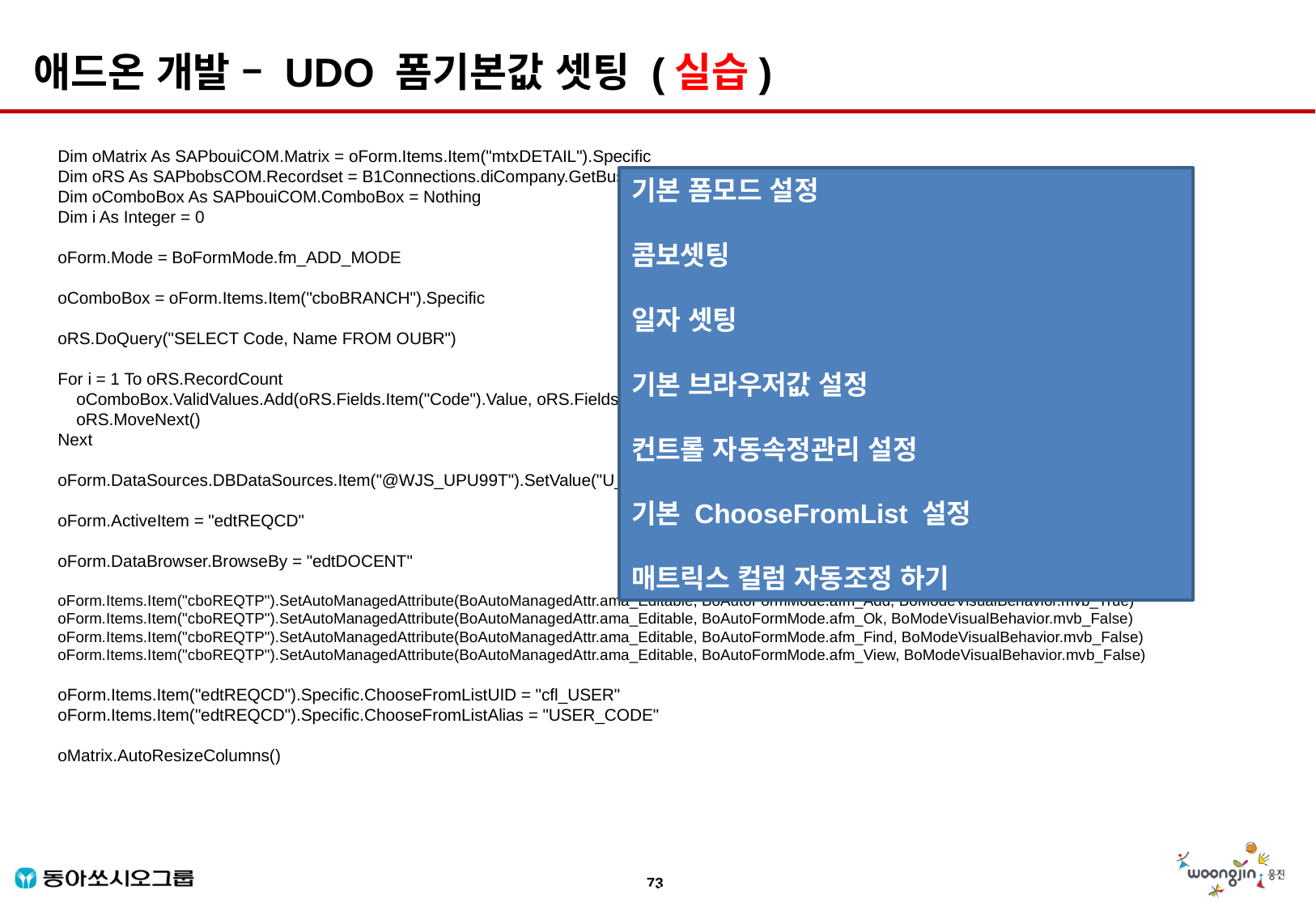

애드온 개발 – UDO 폼기본값 셋팅 (실습)
Dim oMatrix As SAPbouiCOM.Matrix = oForm.Items.Item("mtxDETAIL").Specific
Dim oRS As SAPbobsCOM.Recordset = B1Connections.diCompany.GetBusinessObject(SAPbobsCOM.BoObjectTypes.BoRecordset)
Dim oComboBox As SAPbouiCOM.ComboBox = Nothing
Dim i As Integer = 0

oForm.Mode = BoFormMode.fm_ADD_MODE

oComboBox = oForm.Items.Item("cboBRANCH").Specific

oRS.DoQuery("SELECT Code, Name FROM OUBR")

For i = 1 To oRS.RecordCount
    oComboBox.ValidValues.Add(oRS.Fields.Item("Code").Value, oRS.Fields.Item("Name").Value)
    oRS.MoveNext()
Next

oForm.DataSources.DBDataSources.Item("@WJS_UPU99T").SetValue("U_DOCDATE", 0, Now.Date.ToString("yyyyMMdd"))

oForm.ActiveItem = "edtREQCD"

oForm.DataBrowser.BrowseBy = "edtDOCENT"

oForm.Items.Item("cboREQTP").SetAutoManagedAttribute(BoAutoManagedAttr.ama_Editable, BoAutoFormMode.afm_Add, BoModeVisualBehavior.mvb_True)
oForm.Items.Item("cboREQTP").SetAutoManagedAttribute(BoAutoManagedAttr.ama_Editable, BoAutoFormMode.afm_Ok, BoModeVisualBehavior.mvb_False)
oForm.Items.Item("cboREQTP").SetAutoManagedAttribute(BoAutoManagedAttr.ama_Editable, BoAutoFormMode.afm_Find, BoModeVisualBehavior.mvb_False)
oForm.Items.Item("cboREQTP").SetAutoManagedAttribute(BoAutoManagedAttr.ama_Editable, BoAutoFormMode.afm_View, BoModeVisualBehavior.mvb_False)

oForm.Items.Item("edtREQCD").Specific.ChooseFromListUID = "cfl_USER"
oForm.Items.Item("edtREQCD").Specific.ChooseFromListAlias = "USER_CODE"

oMatrix.AutoResizeColumns()

기본 폼모드 설정

콤보셋팅

일자 셋팅

기본 브라우저값 설정

컨트롤 자동속정관리 설정

기본 ChooseFromList 설정

매트릭스 컬럼 자동조정 하기